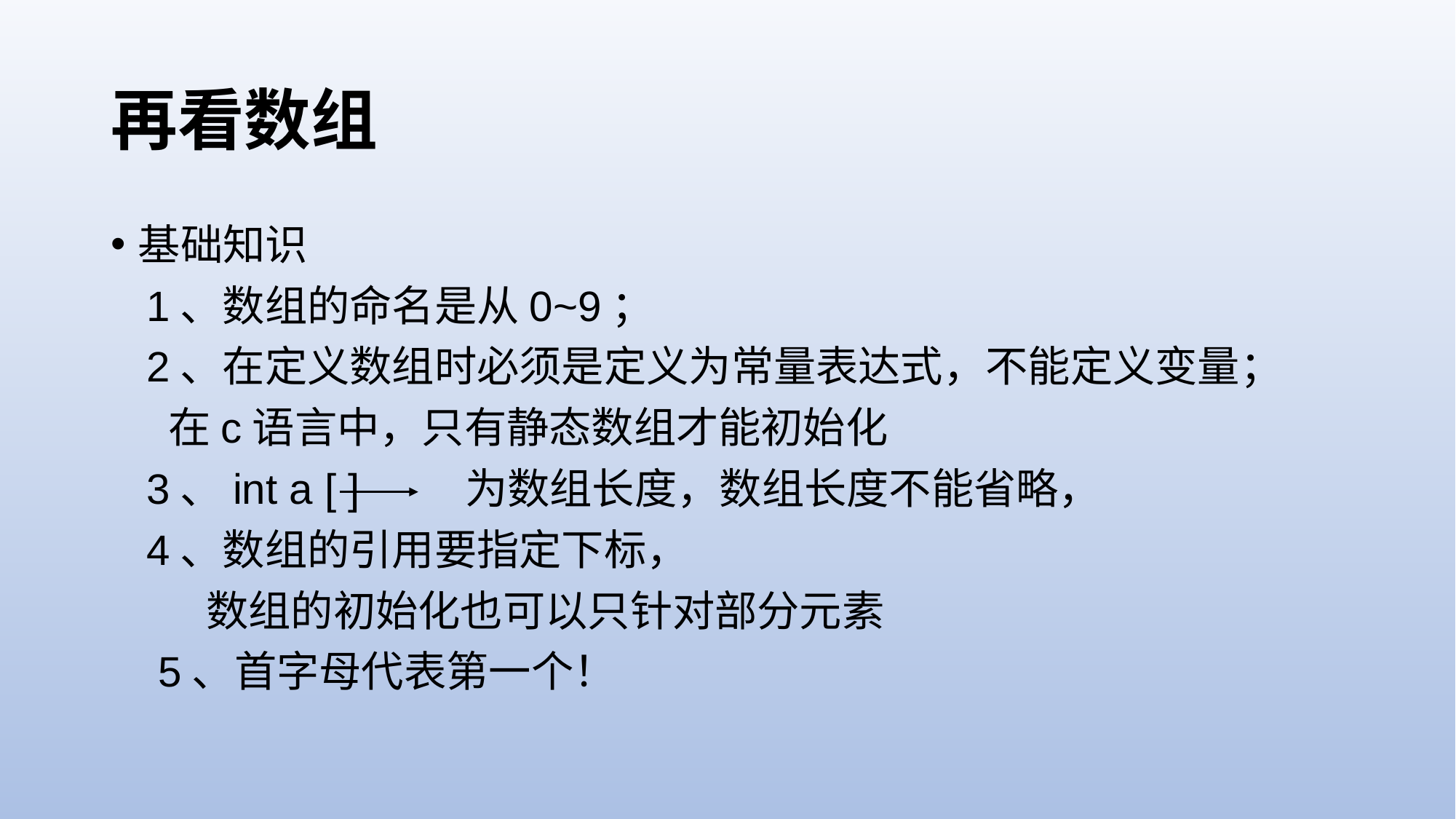

# 再看数组
基础知识
   1、数组的命名是从0~9；
   2、在定义数组时必须是定义为常量表达式，不能定义变量；
     在c语言中，只有静态数组才能初始化
   3、int a [ ]        为数组长度，数组长度不能省略，
   4、数组的引用要指定下标，
         数组的初始化也可以只针对部分元素
    5、首字母代表第一个！